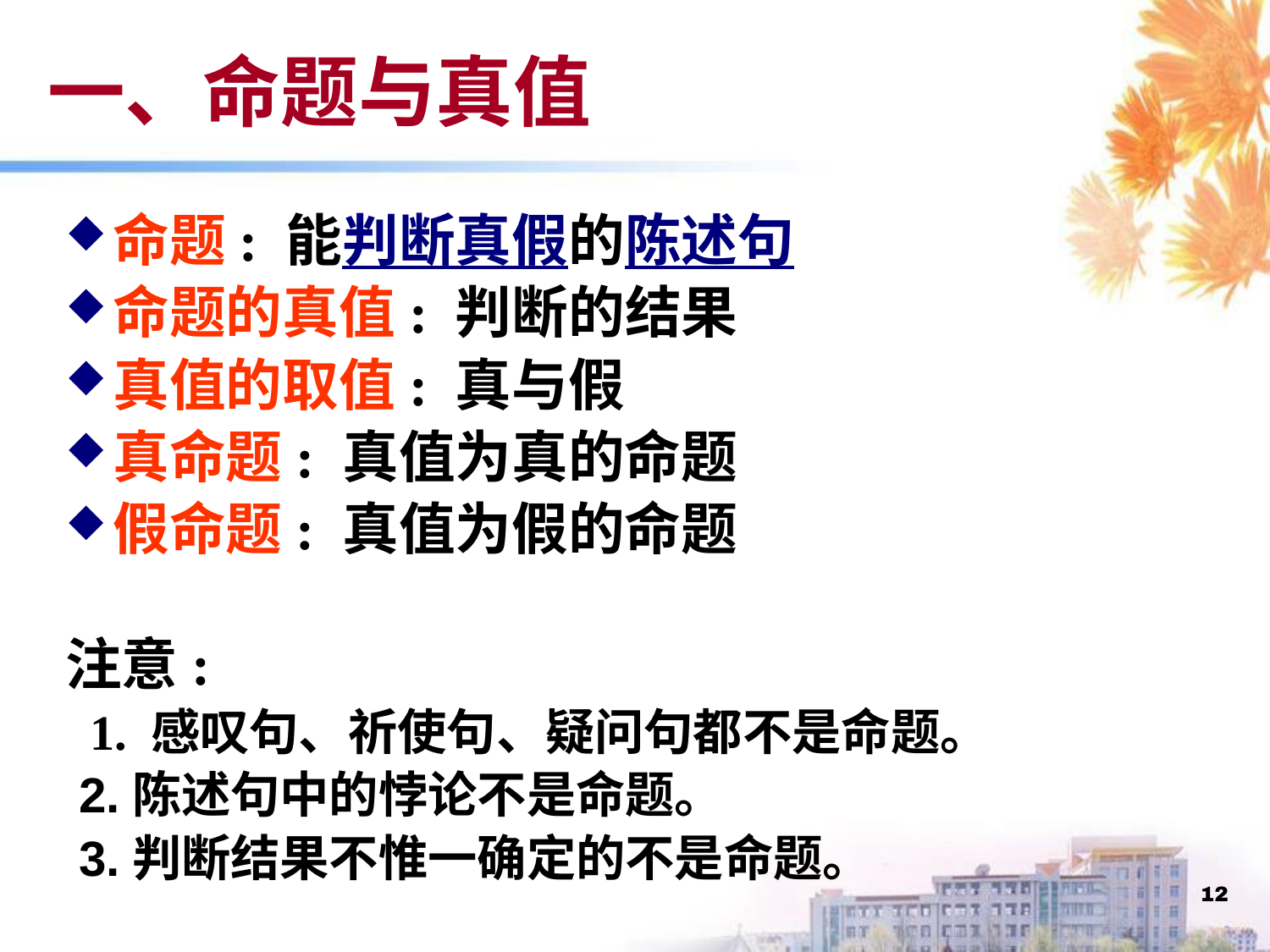

# 一、命题与真值
命题: 能判断真假的陈述句
命题的真值: 判断的结果
真值的取值: 真与假
真命题: 真值为真的命题
假命题: 真值为假的命题

注意:
  1. 感叹句、祈使句、疑问句都不是命题。
 2.陈述句中的悖论不是命题。
 3.判断结果不惟一确定的不是命题。
12